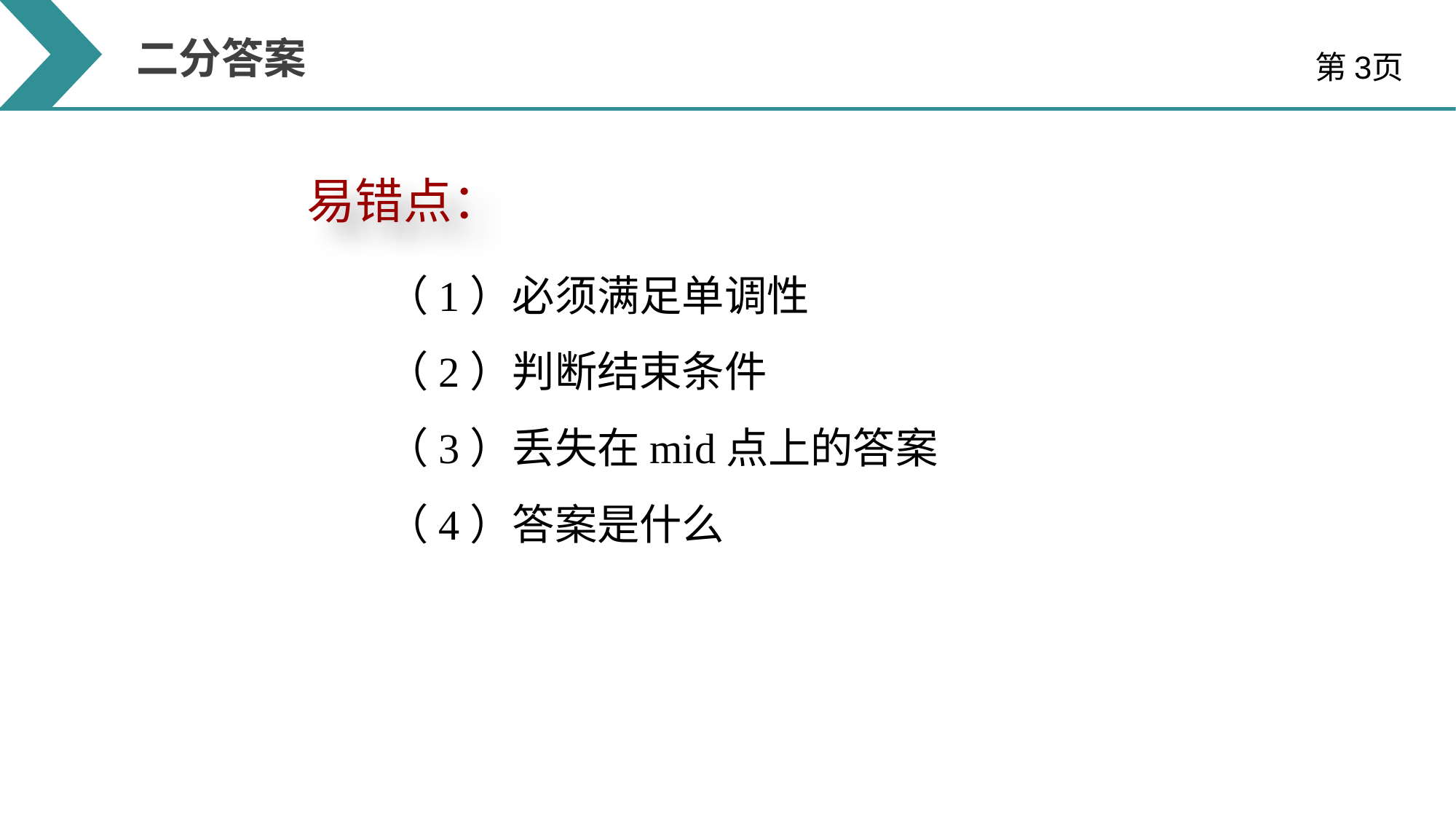

二分答案
第3页
易错点：
（1）必须满足单调性
（2）判断结束条件
（3）丢失在mid点上的答案
（4）答案是什么